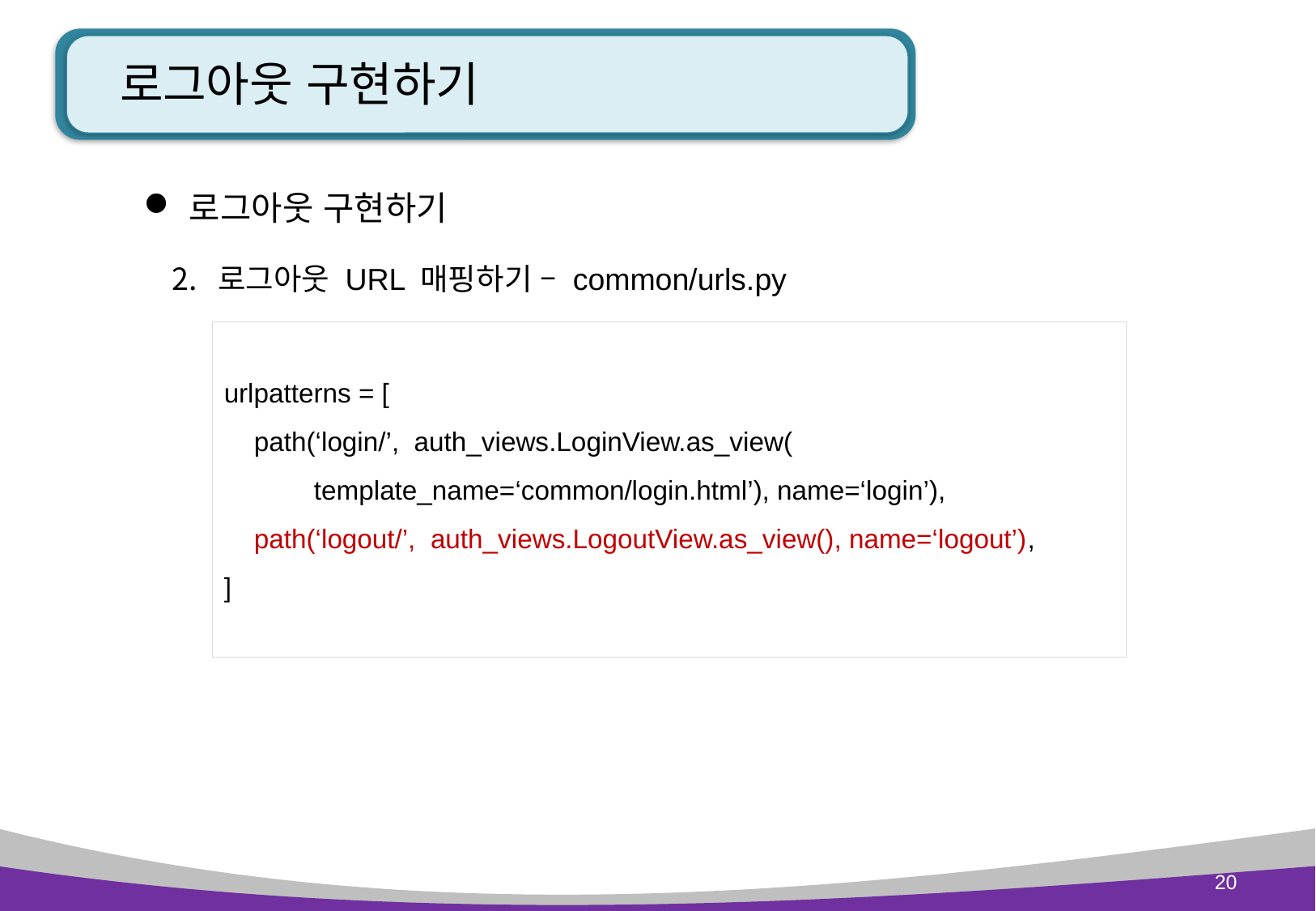

# 로그아웃 구현하기
로그아웃 구현하기
로그아웃 URL 매핑하기 – common/urls.py

urlpatterns = [
    path(‘login/’,  auth_views.LoginView.as_view(
            template_name=‘common/login.html’), name=‘login’),
    path(‘logout/’,  auth_views.LogoutView.as_view(), name=‘logout’),
]

20